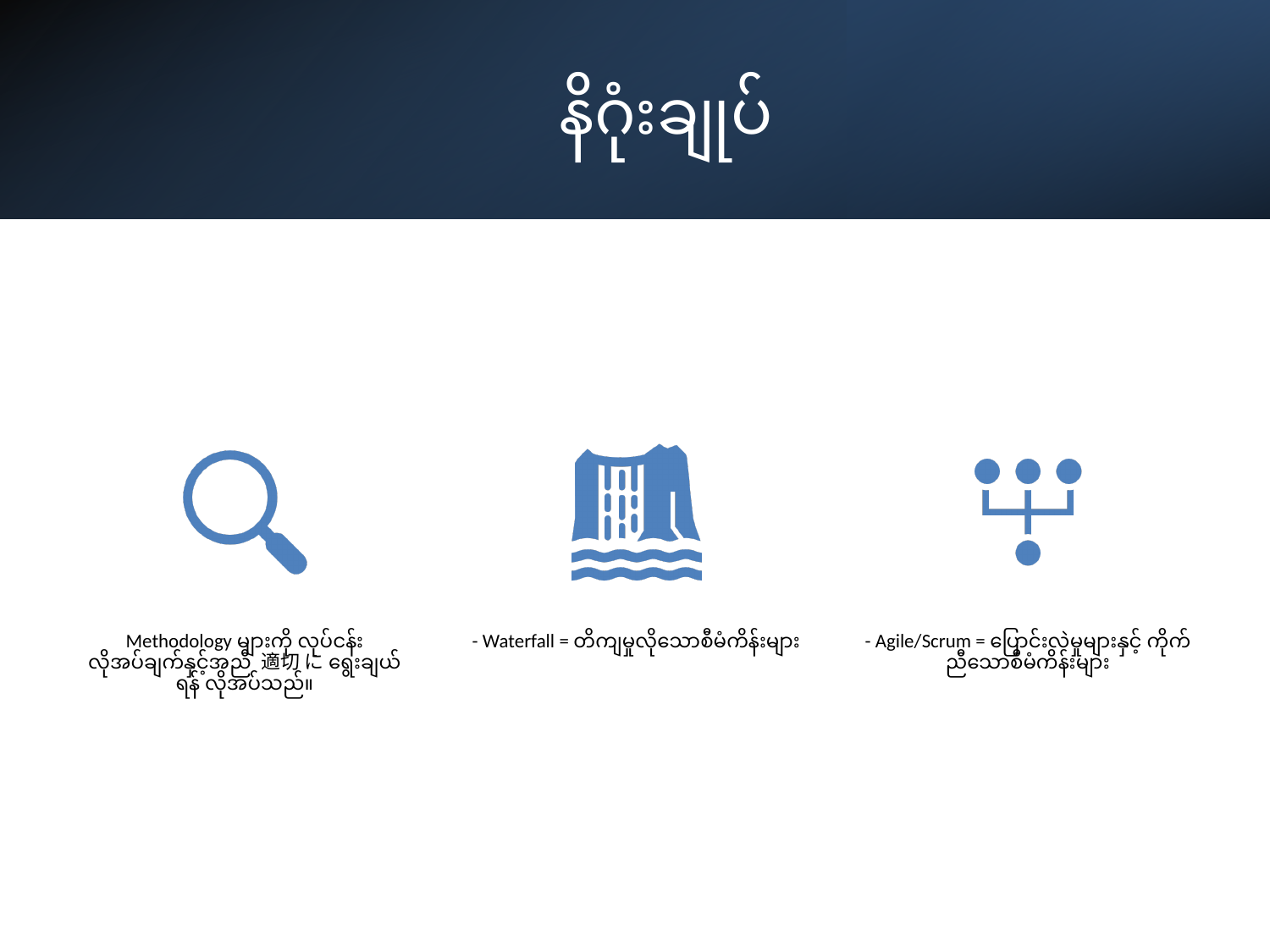

# နိဂုံးချုပ်
Methodology များကို လုပ်ငန်းလိုအပ်ချက်နှင့်အညီ 適切 にရွေးချယ်ရန် လိုအပ်သည်။
- Waterfall = တိကျမှုလိုသောစီမံကိန်းများ
- Agile/Scrum = ပြောင်းလဲမှုများနှင့် ကိုက်ညီသောစီမံကိန်းများ